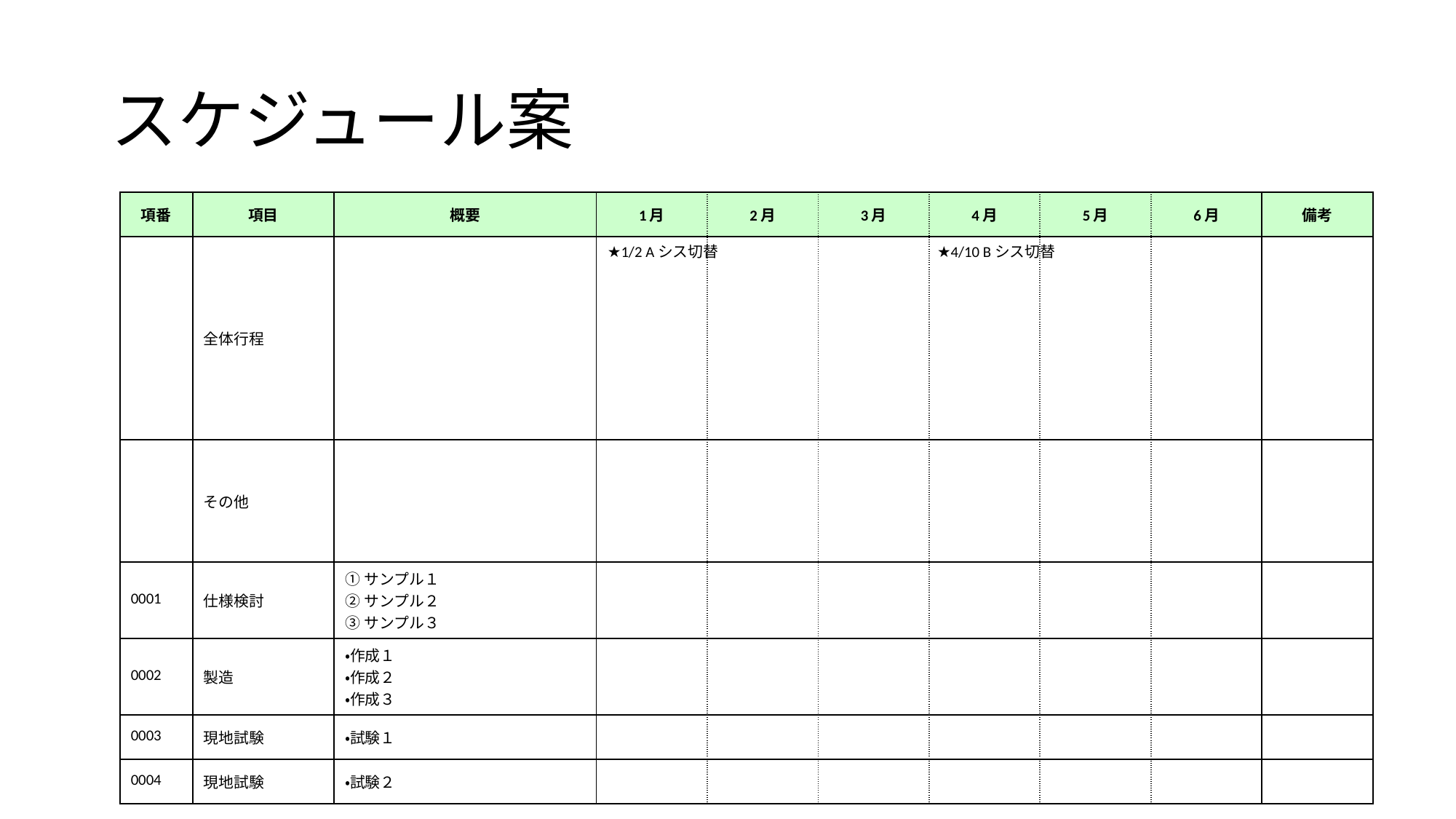

# スケジュール案
| 項番 | 項目 | 概要 | 1月 | 2月 | 3月 | 4月 | 5月 | 6月 | 備考 |
| --- | --- | --- | --- | --- | --- | --- | --- | --- | --- |
|  | 全体行程 |  |  |  |  |  |  |  |  |
|  | その他 |  |  |  |  |  |  |  |  |
| 0001 | 仕様検討 | ①サンプル１ ②サンプル２ ③サンプル３ |  |  |  |  |  |  |  |
| 0002 | 製造 | ・作成１ ・作成２ ・作成３ |  |  |  |  |  |  |  |
| 0003 | 現地試験 | ・試験１ |  |  |  |  |  |  |  |
| 0004 | 現地試験 | ・試験２ |  |  |  |  |  |  |  |
★1/2 Aシス切替
★4/10 Bシス切替